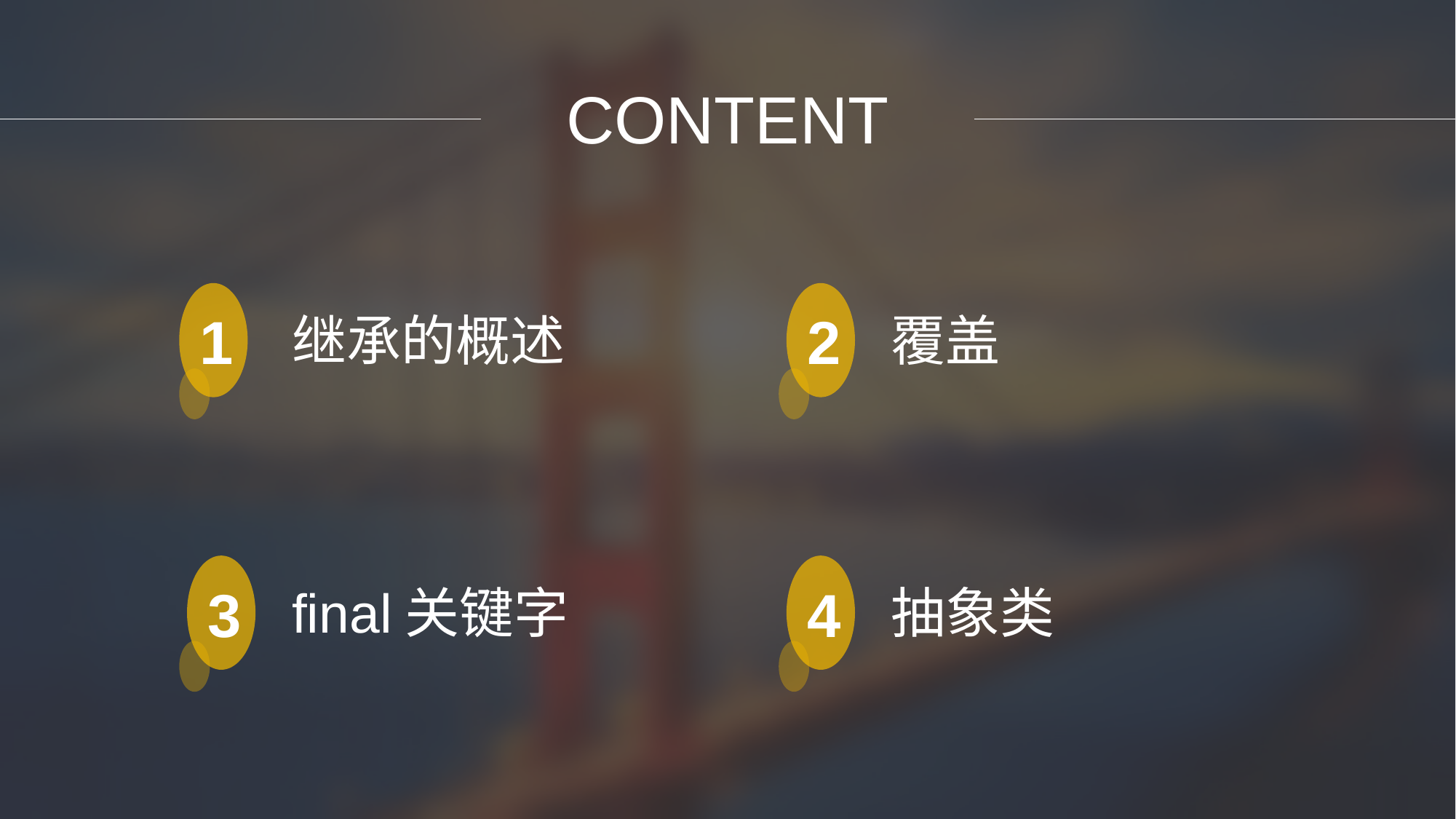

CONTENT
继承的概述
1

覆盖
2

final关键字
3

抽象类
4